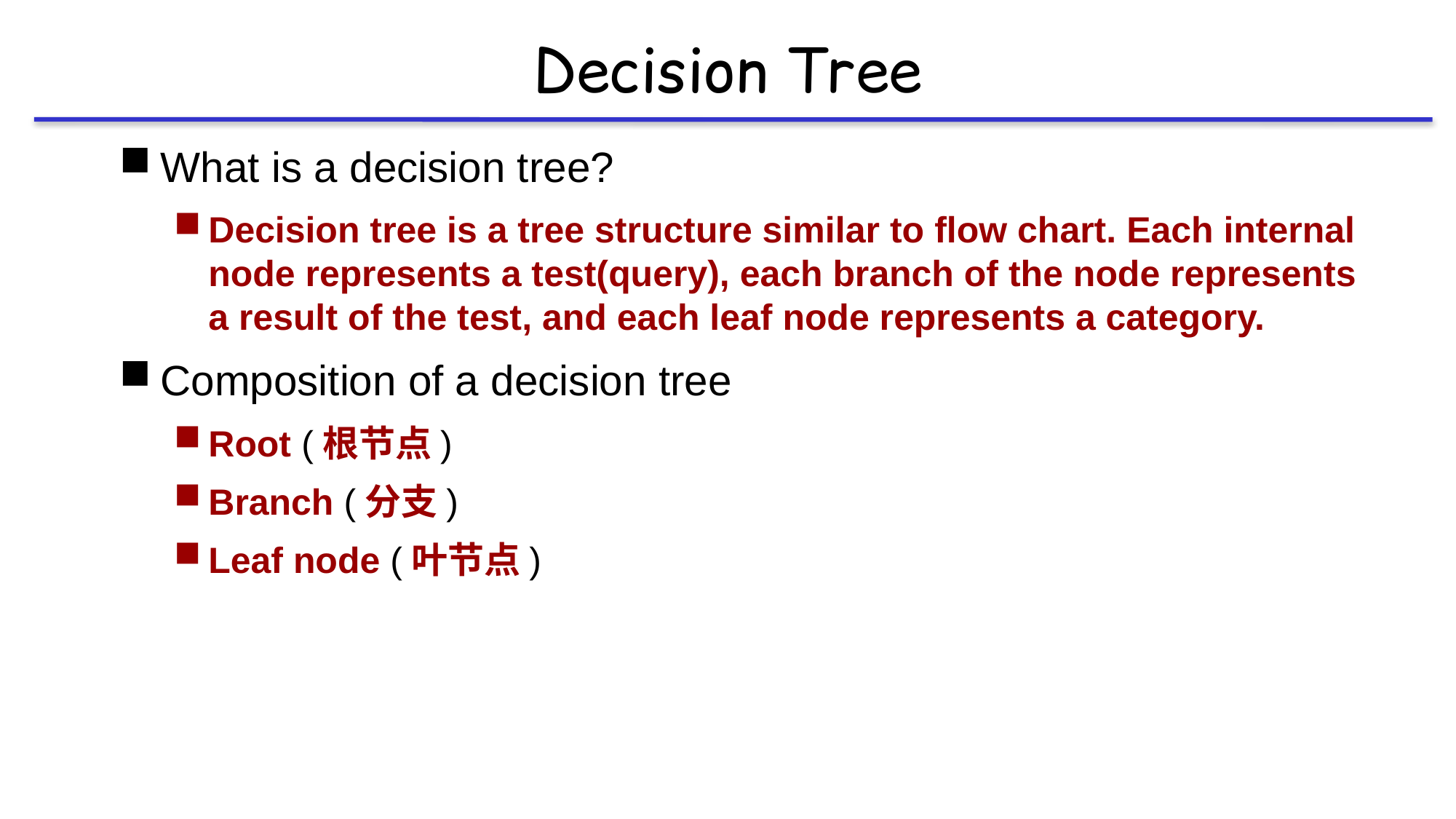

# Decision Tree
What is a decision tree?
Decision tree is a tree structure similar to flow chart. Each internal node represents a test(query), each branch of the node represents a result of the test, and each leaf node represents a category.
Composition of a decision tree
Root (根节点)
Branch (分支)
Leaf node (叶节点)